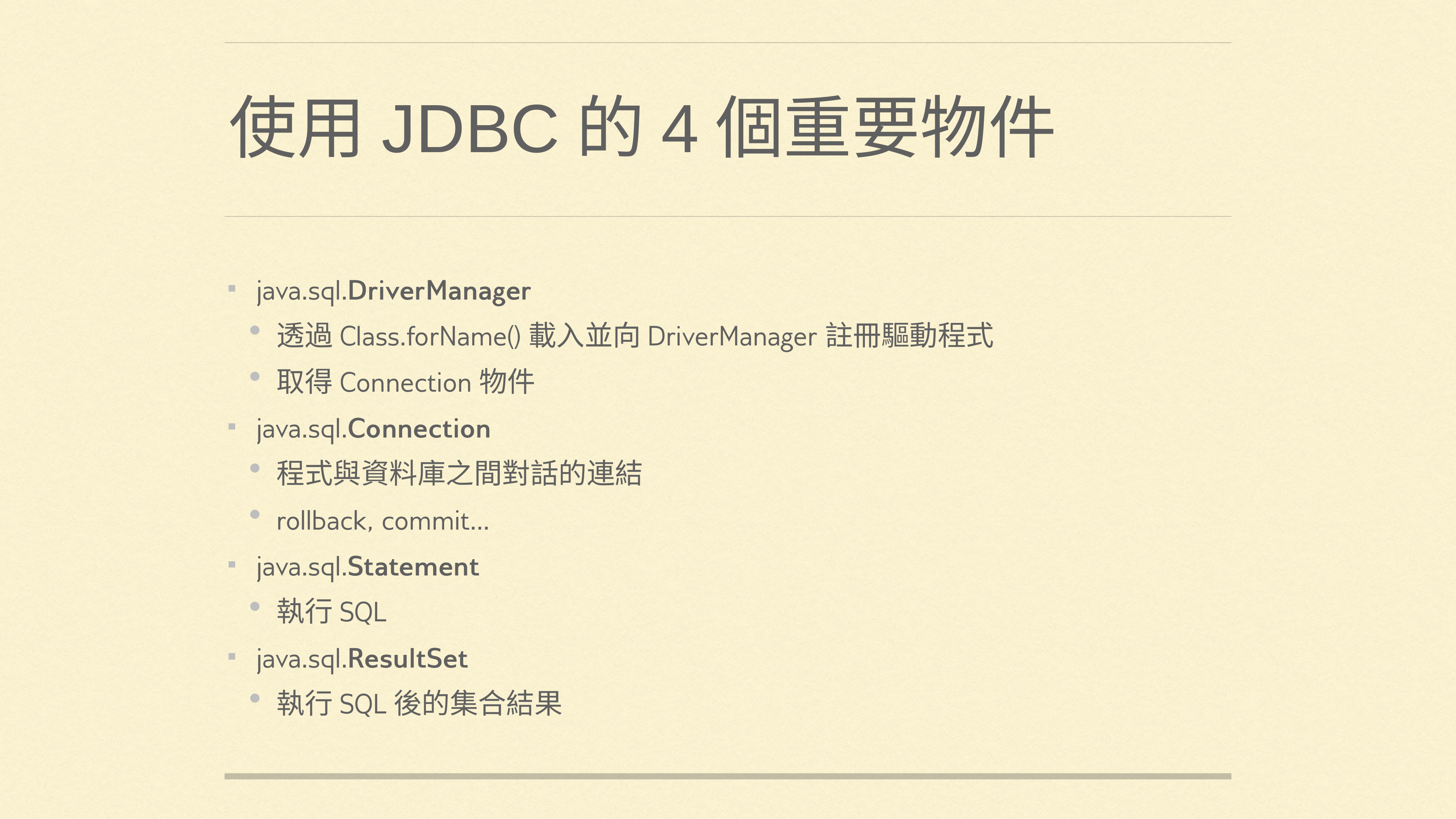

# 使用JDBC的4個重要物件
java.sql.DriverManager
透過Class.forName()載入並向DriverManager註冊驅動程式
取得Connection物件
java.sql.Connection
程式與資料庫之間對話的連結
rollback, commit…
java.sql.Statement
執行SQL
java.sql.ResultSet
執行SQL後的集合結果